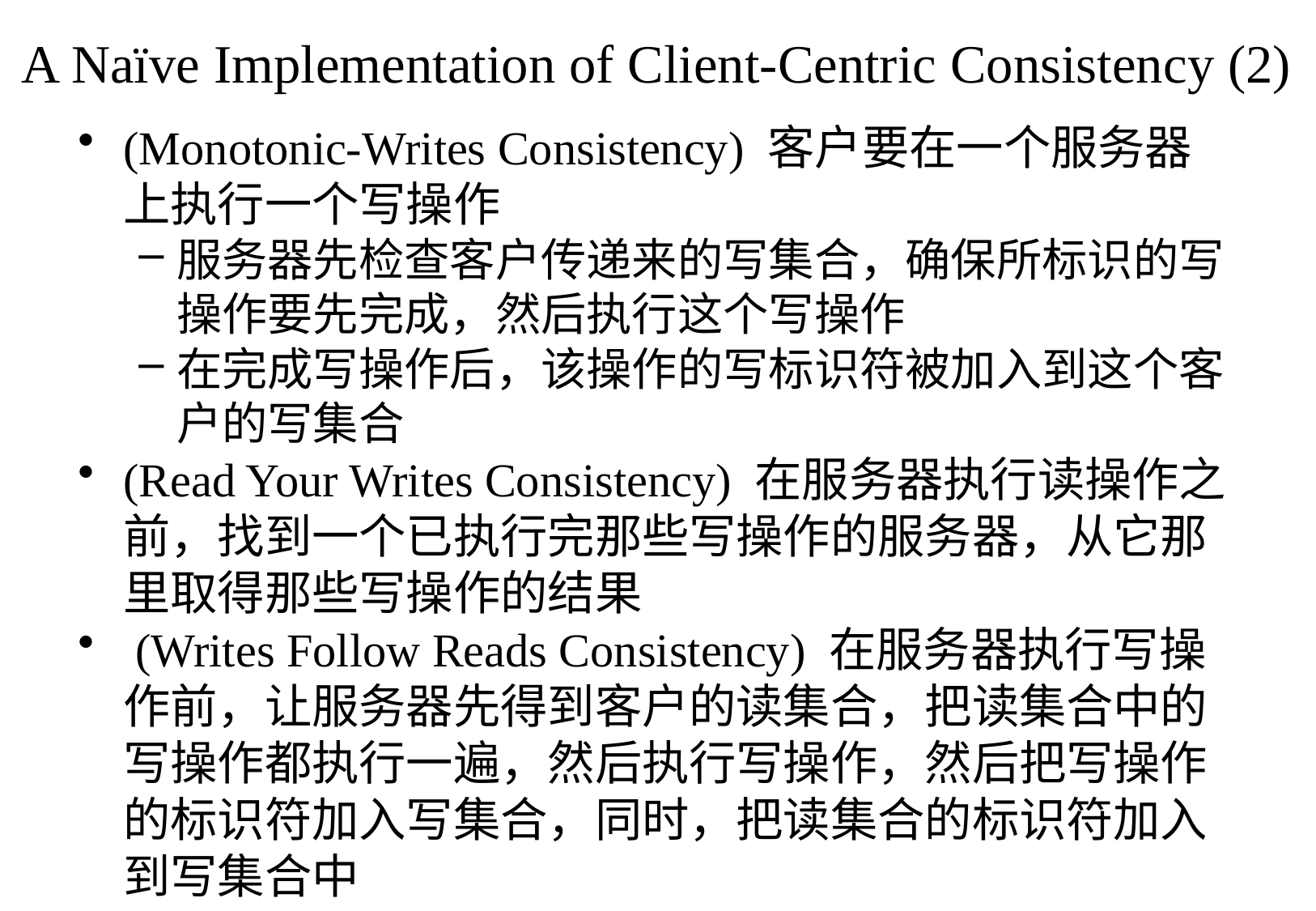

# A Naïve Implementation of Client-Centric Consistency (2)
(Monotonic-Writes Consistency) 客户要在一个服务器上执行一个写操作
服务器先检查客户传递来的写集合，确保所标识的写操作要先完成，然后执行这个写操作
在完成写操作后，该操作的写标识符被加入到这个客户的写集合
(Read Your Writes Consistency) 在服务器执行读操作之前，找到一个已执行完那些写操作的服务器，从它那里取得那些写操作的结果
 (Writes Follow Reads Consistency) 在服务器执行写操作前，让服务器先得到客户的读集合，把读集合中的写操作都执行一遍，然后执行写操作，然后把写操作的标识符加入写集合，同时，把读集合的标识符加入到写集合中